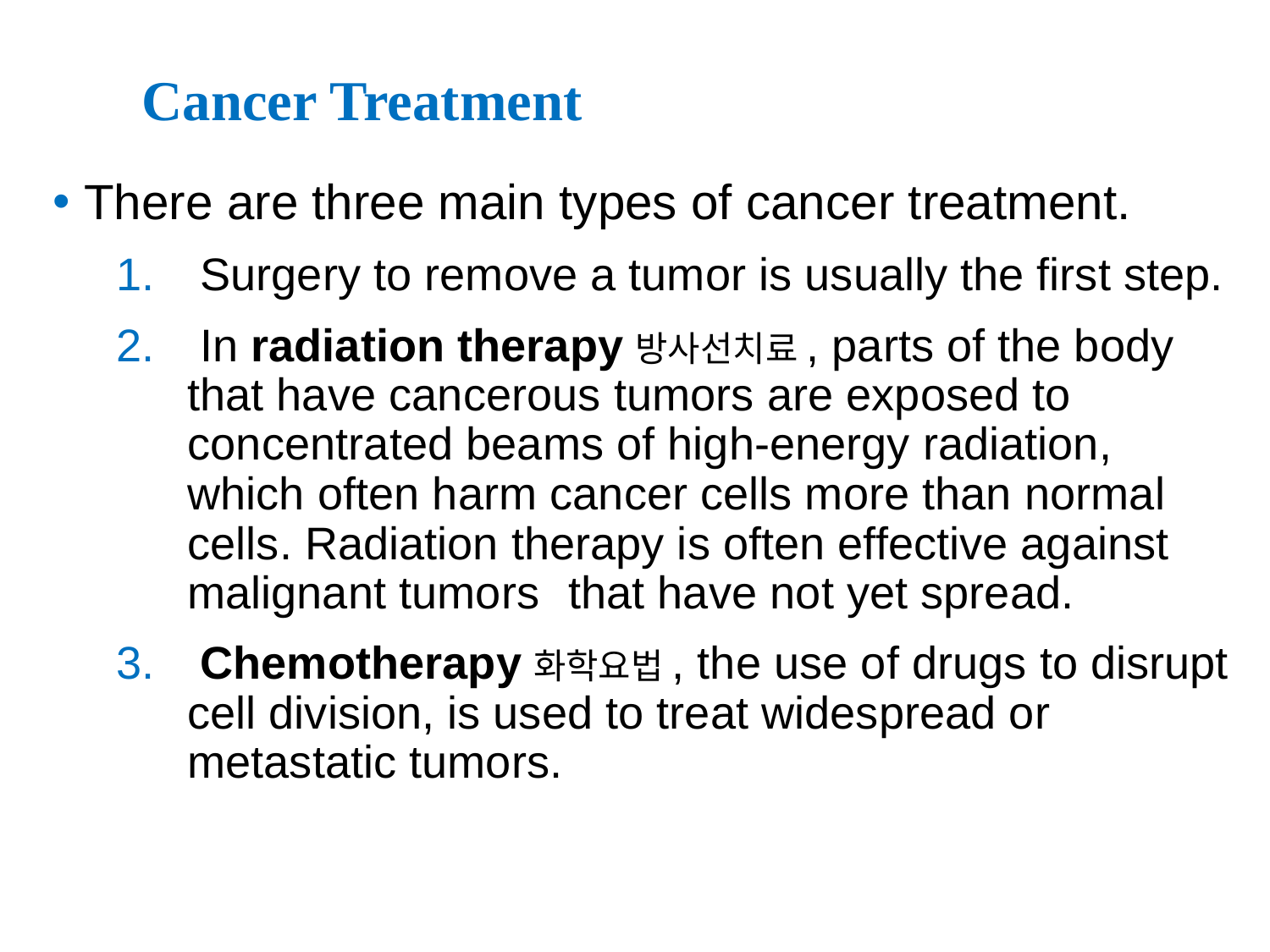

# Cancer Treatment
There are three main types of cancer treatment.
 Surgery to remove a tumor is usually the first step.
 In radiation therapy방사선치료, parts of the body that have cancerous tumors are exposed to concentrated beams of high-energy radiation, which often harm cancer cells more than normal cells. Radiation therapy is often effective against malignant tumors	that have not yet spread.
 Chemotherapy화학요법, the use of drugs to disrupt cell division, is used to treat widespread or metastatic tumors.